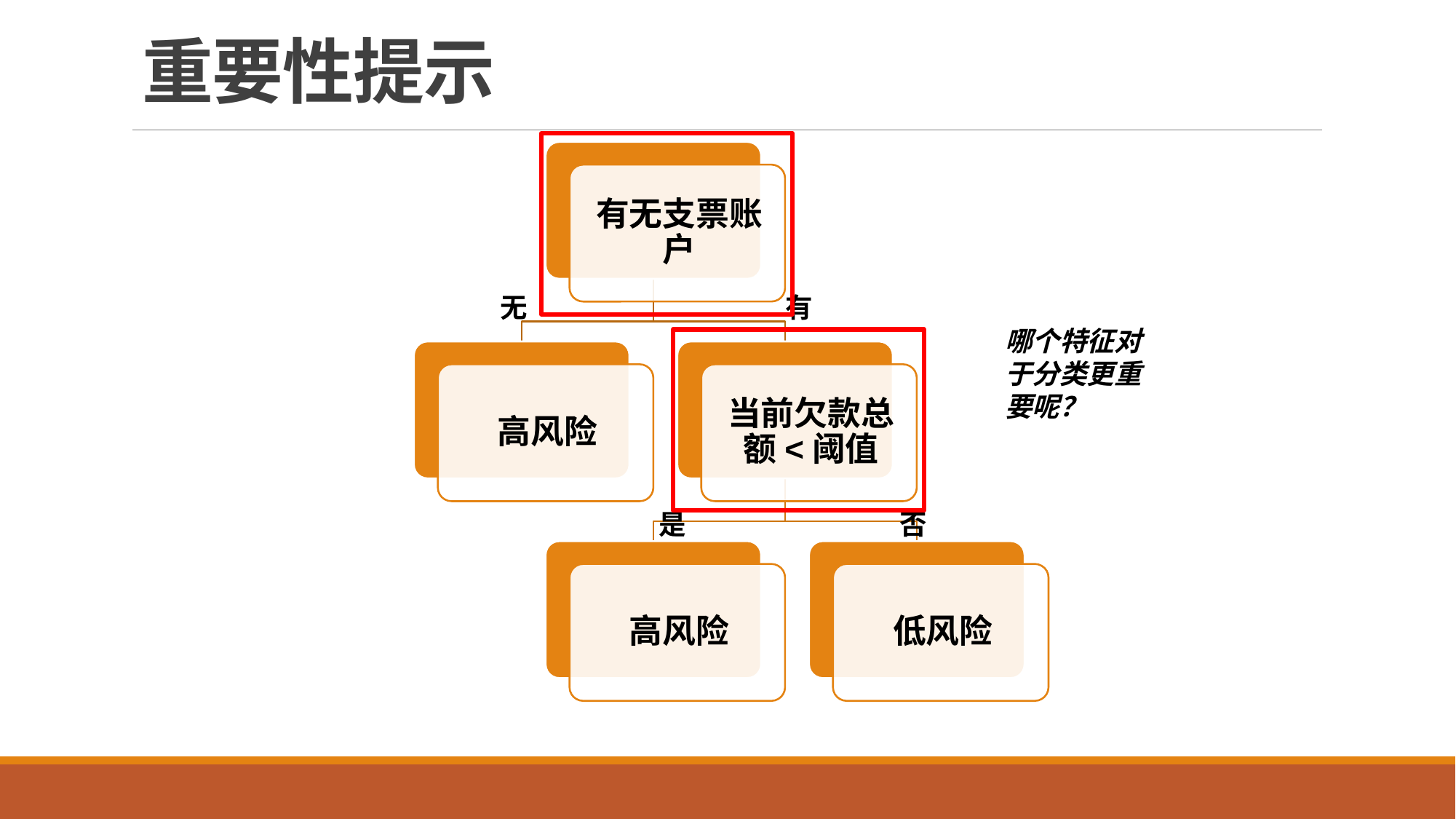

# 重要性提示

有无支票账户
高风险
当前欠款总额<阈值
高风险
低风险
无
有
哪个特征对于分类更重要呢？

是
否